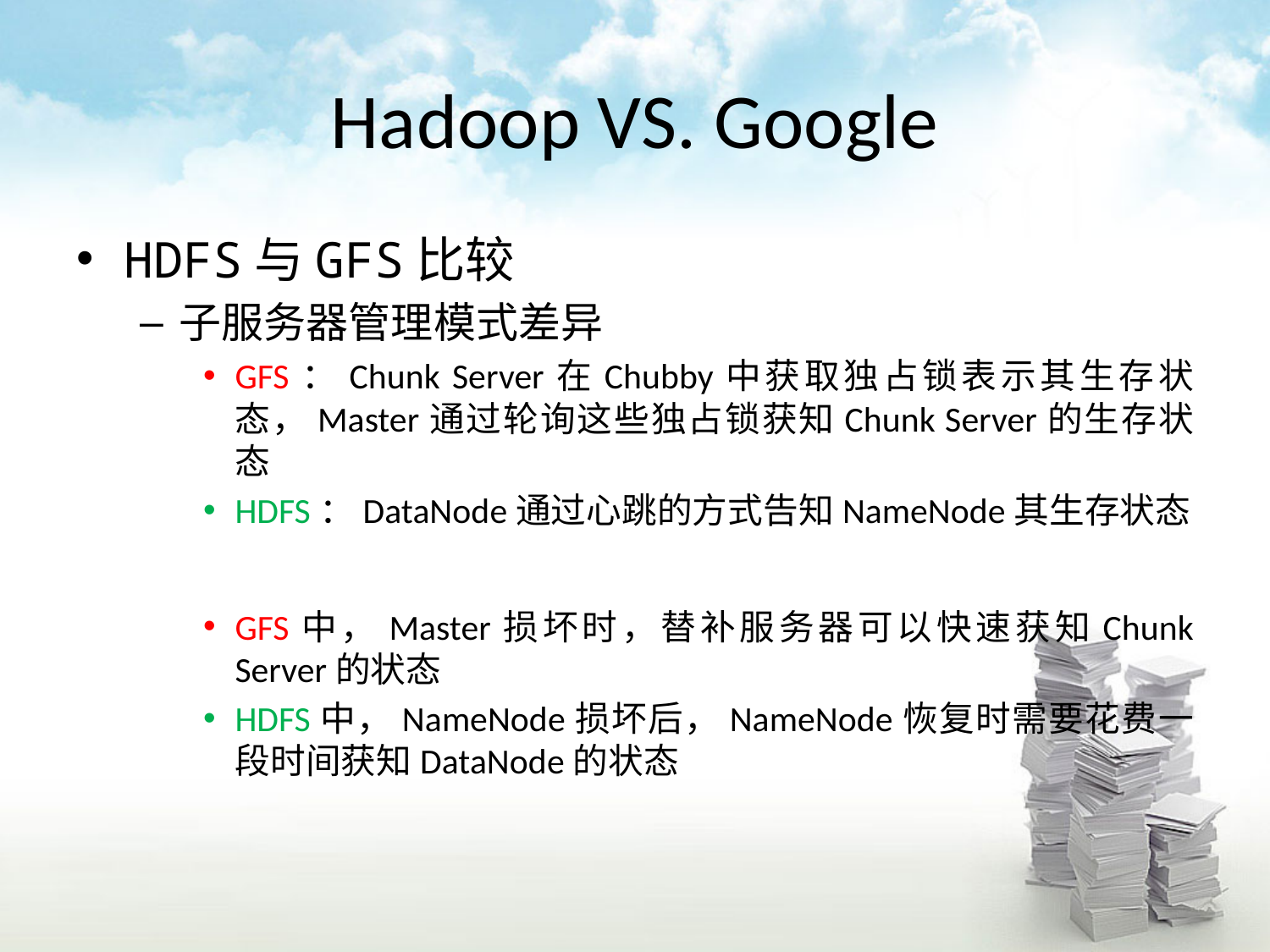

# Hadoop VS. Google
HDFS与GFS比较
子服务器管理模式差异
GFS：Chunk Server在Chubby中获取独占锁表示其生存状态，Master通过轮询这些独占锁获知Chunk Server的生存状态
HDFS：DataNode通过心跳的方式告知NameNode其生存状态

GFS中，Master损坏时，替补服务器可以快速获知Chunk Server的状态
HDFS中，NameNode损坏后，NameNode恢复时需要花费一段时间获知DataNode的状态